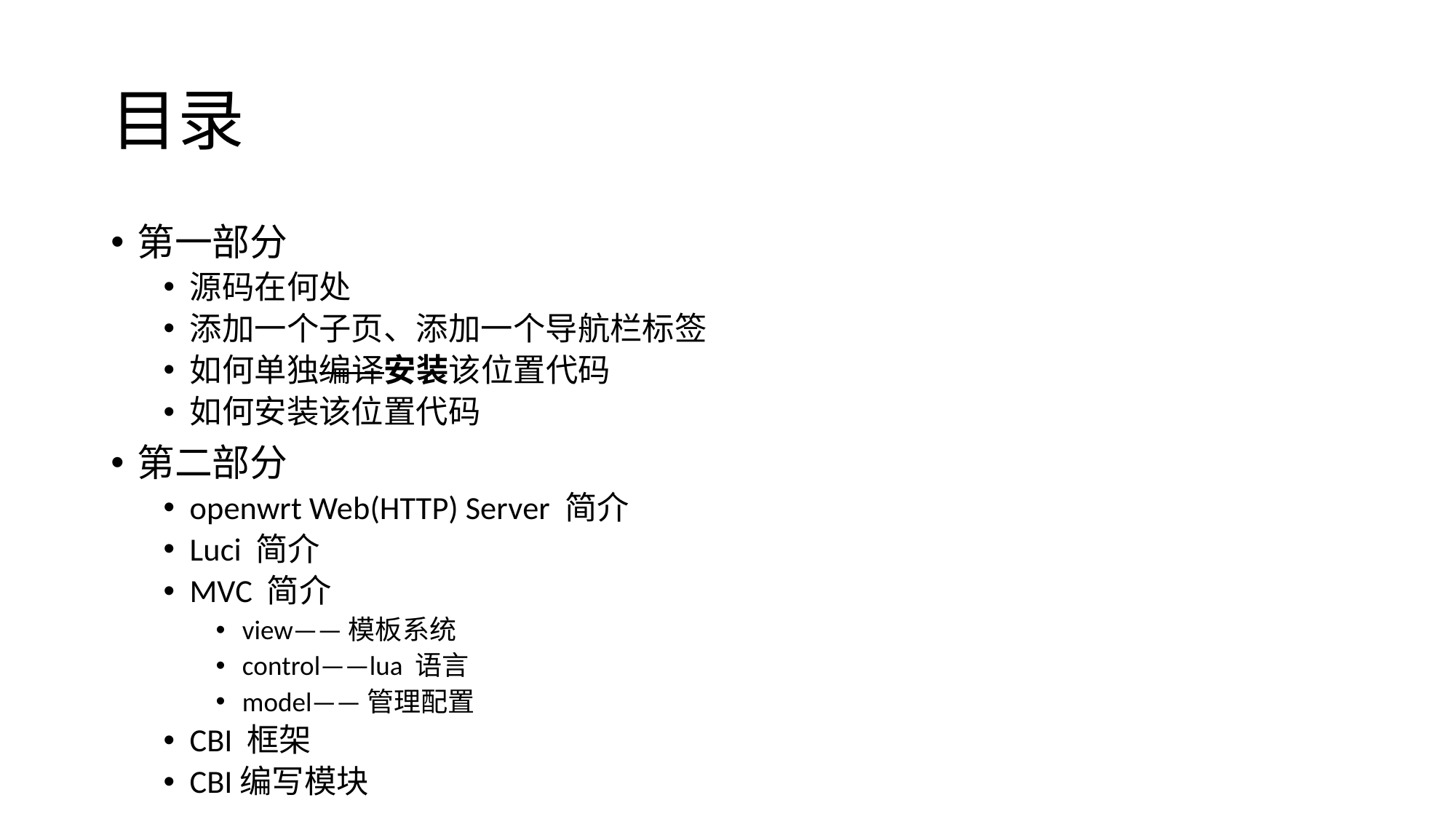

# 目录
第一部分
源码在何处
添加一个子页、添加一个导航栏标签
如何单独编译安装该位置代码
如何安装该位置代码
第二部分
openwrt Web(HTTP) Server 简介
Luci 简介
MVC 简介
view——模板系统
control——lua 语言
model——管理配置
CBI 框架
CBI编写模块